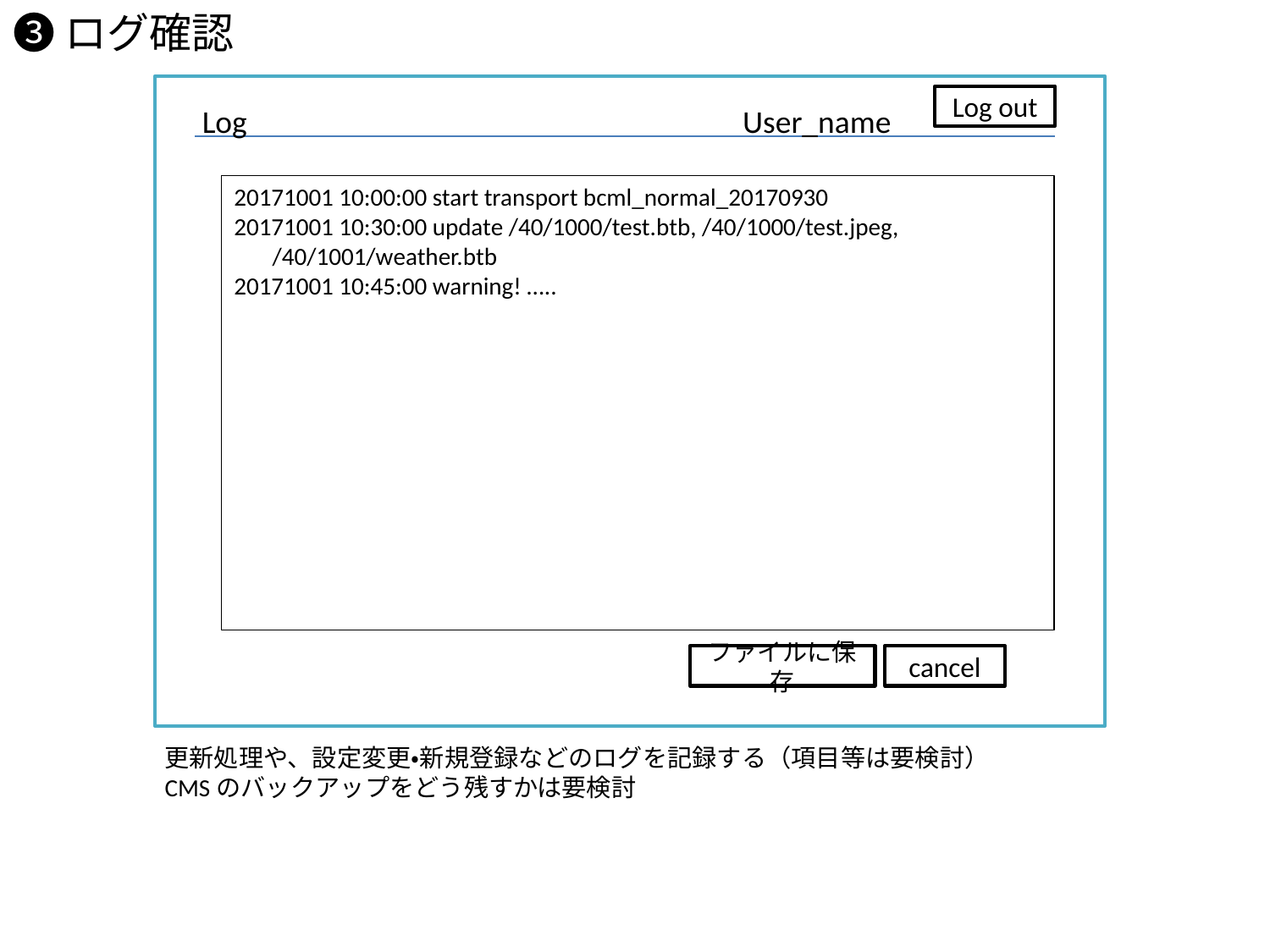

❸ログ確認

Log
User_name
Log out
20171001 10:00:00 start transport bcml_normal_20170930
20171001 10:30:00 update /40/1000/test.btb, /40/1000/test.jpeg,
       /40/1001/weather.btb
20171001 10:45:00 warning! …..
ファイルに保存
cancel
更新処理や、設定変更・新規登録などのログを記録する（項目等は要検討）
CMSのバックアップをどう残すかは要検討